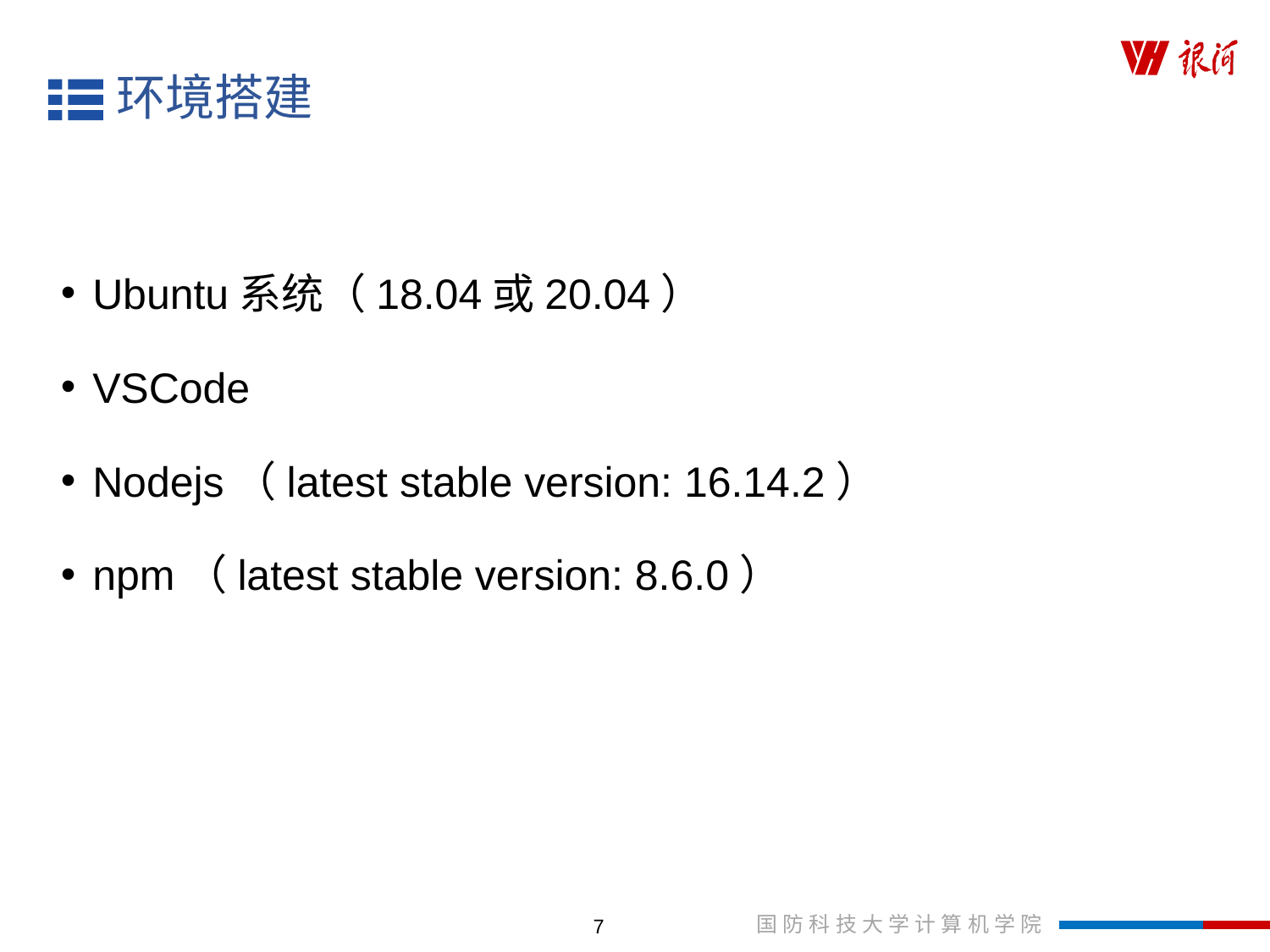

# 环境搭建
Ubuntu系统（18.04或20.04）
VSCode
Nodejs（latest stable version: 16.14.2）
npm（latest stable version: 8.6.0）